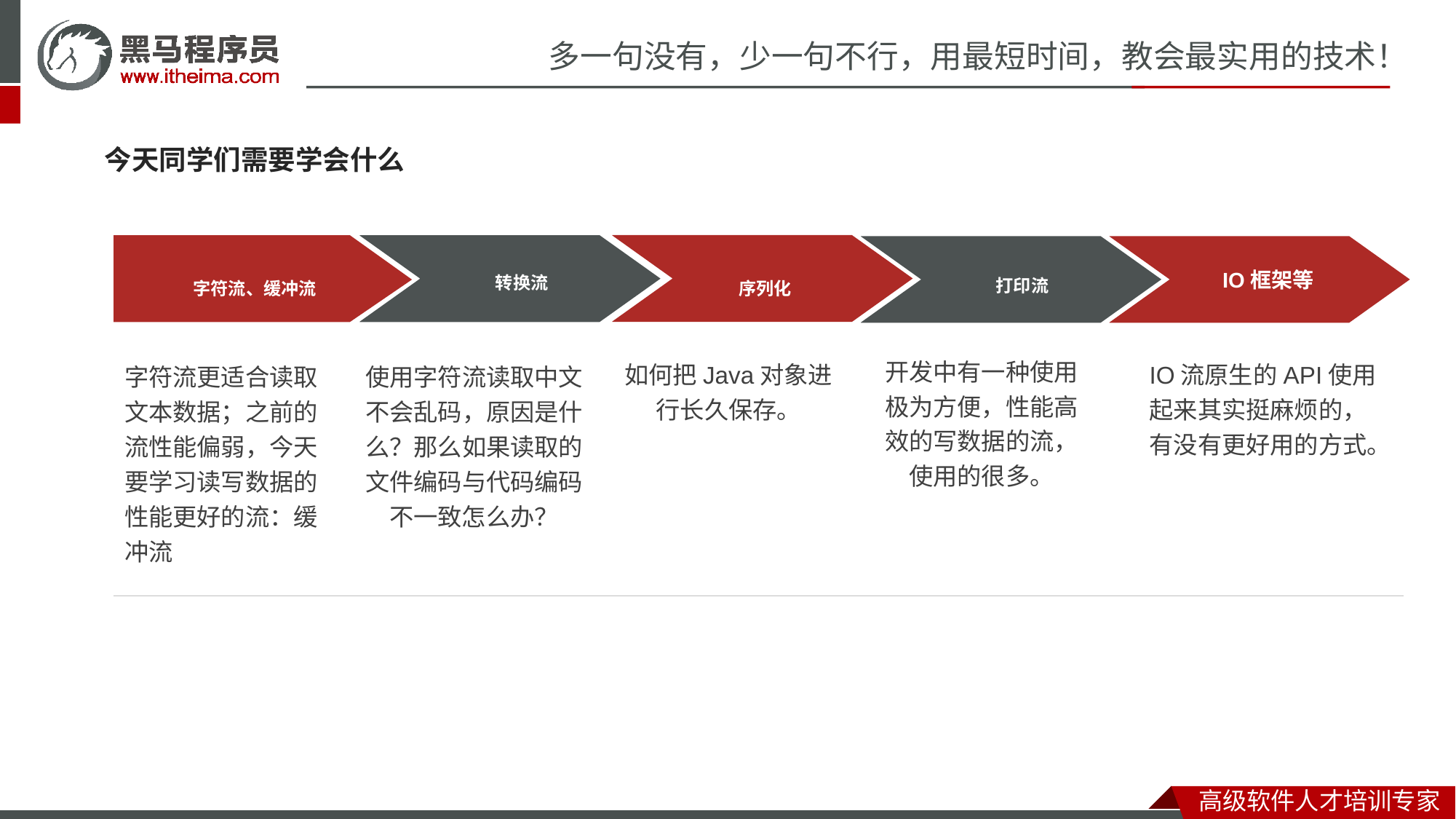

今天同学们需要学会什么

IO框架等
转换流
字符流、缓冲流
序列化
打印流
开发中有一种使用极为方便，性能高效的写数据的流，使用的很多。
如何把Java对象进行长久保存。
IO流原生的API使用起来其实挺麻烦的，有没有更好用的方式。
字符流更适合读取文本数据；之前的流性能偏弱，今天要学习读写数据的性能更好的流：缓冲流
使用字符流读取中文不会乱码，原因是什么？那么如果读取的文件编码与代码编码不一致怎么办？